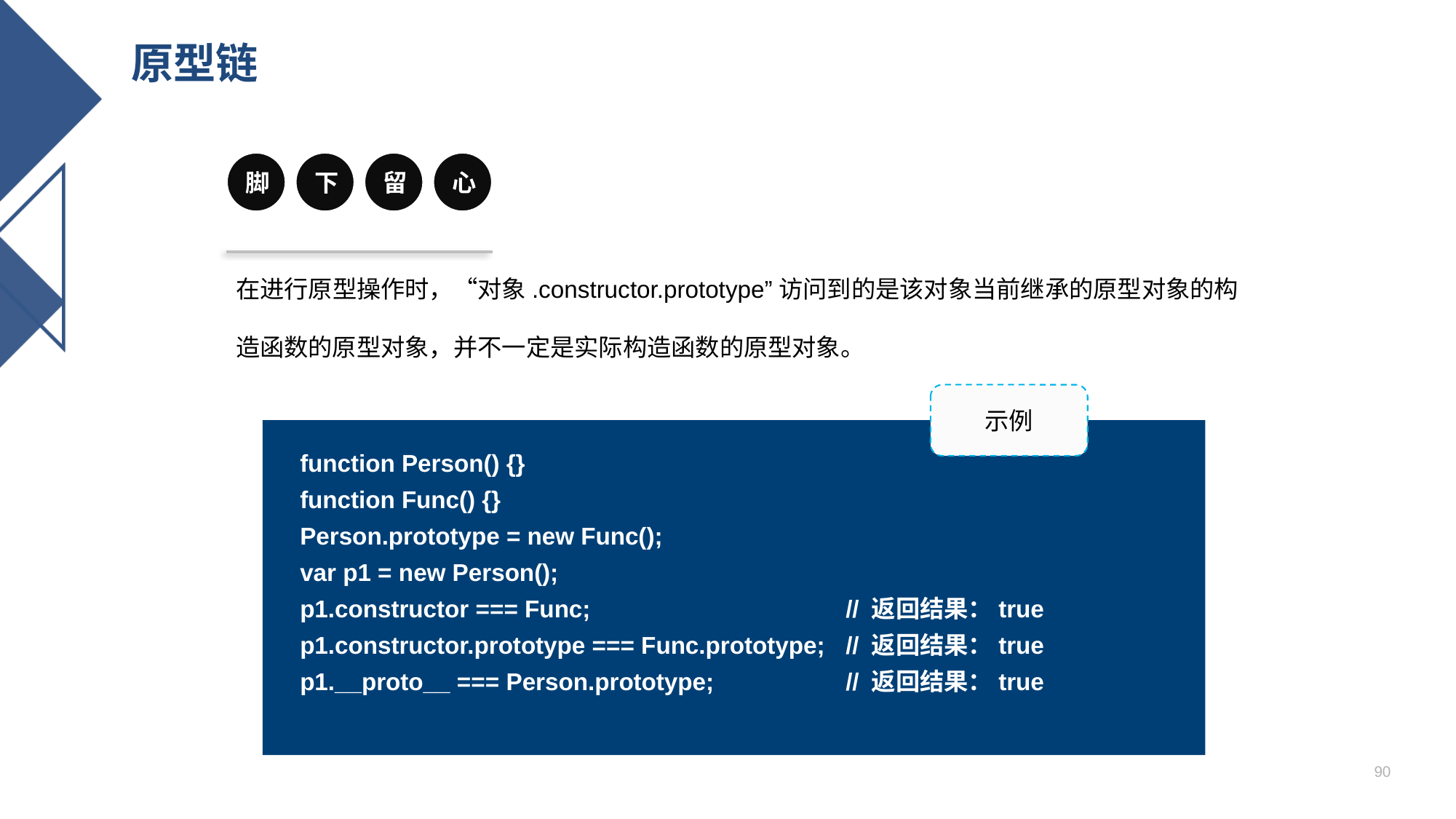

# 原型链
脚
下
留
心
在进行原型操作时，“对象.constructor.prototype”访问到的是该对象当前继承的原型对象的构造函数的原型对象，并不一定是实际构造函数的原型对象。
示例

function Person() {}
function Func() {}
Person.prototype = new Func();
var p1 = new Person();
p1.constructor === Func;			// 返回结果：true
p1.constructor.prototype === Func.prototype;	// 返回结果：true
p1.__proto__ === Person.prototype;		// 返回结果：true
90